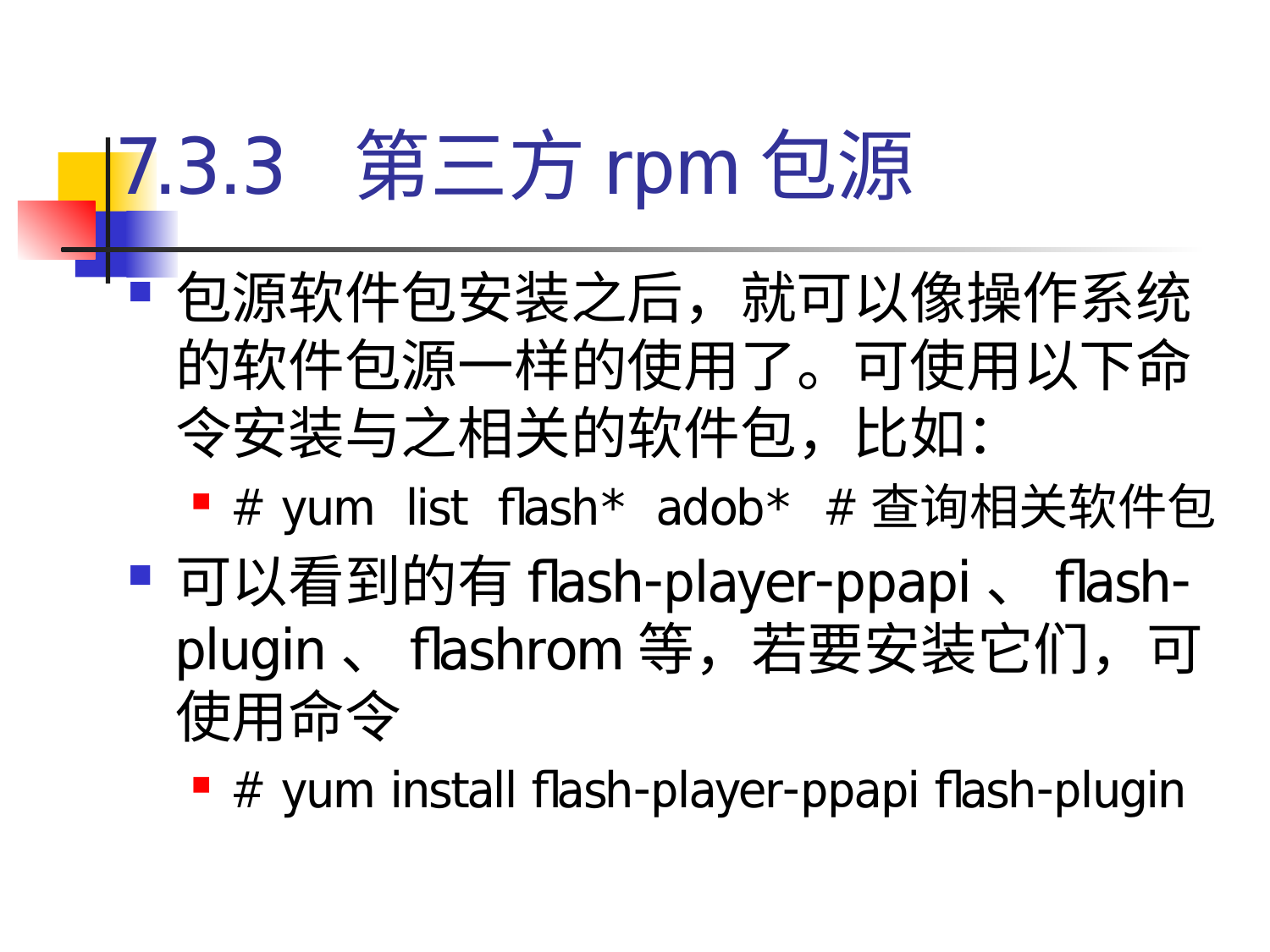

# 7.3.3  第三方rpm包源
包源软件包安装之后，就可以像操作系统的软件包源一样的使用了。可使用以下命令安装与之相关的软件包，比如：
# yum  list  flash*  adob*  #查询相关软件包
可以看到的有flash-player-ppapi、flash-plugin、flashrom等，若要安装它们，可使用命令
# yum install flash-player-ppapi flash-plugin